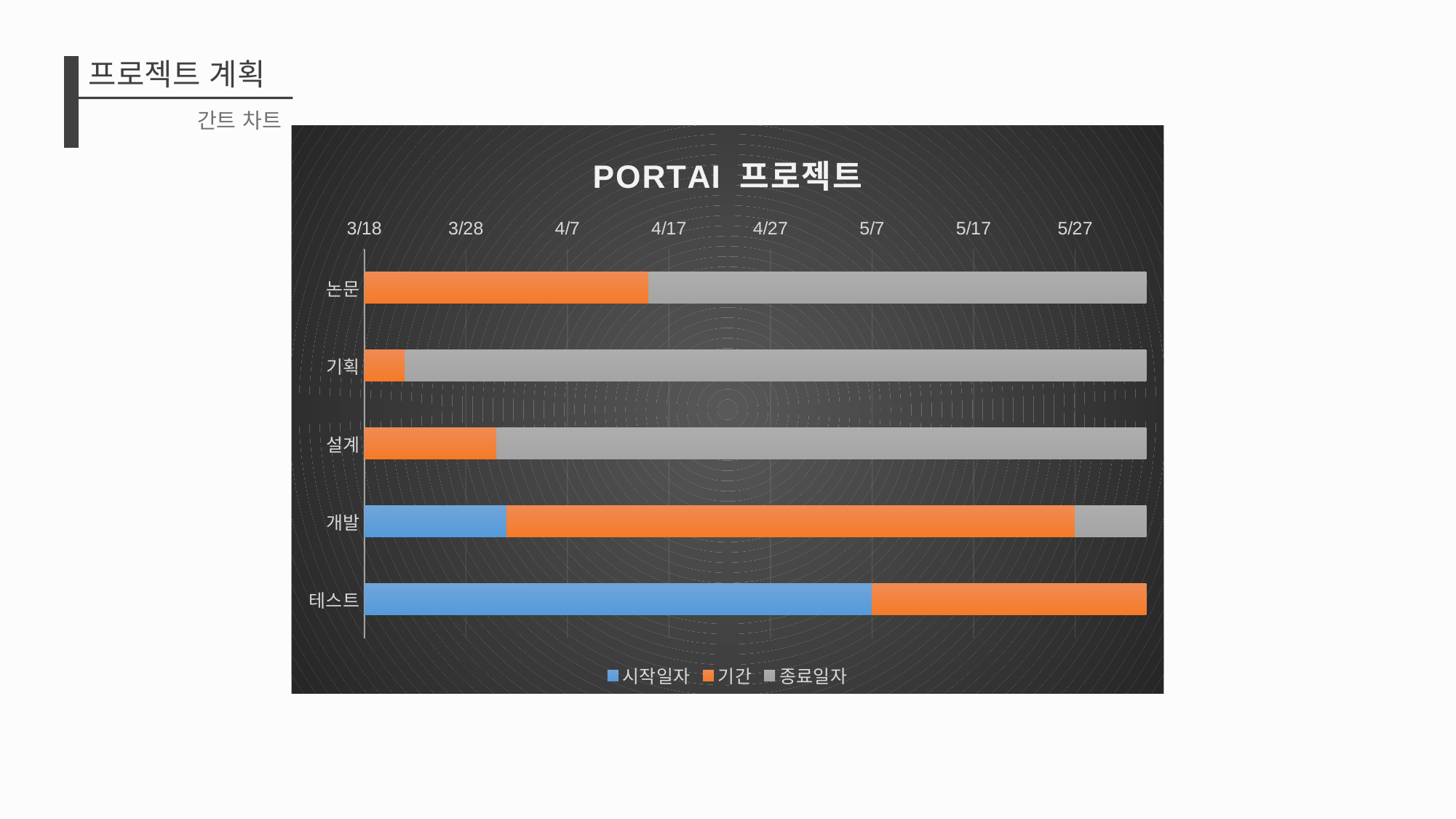

프로젝트 계획

간트 차트

### Chart: PORTAI 프로젝트

| Category | 시작일자 | 기간 | 종료일자 |
|---|---|---|---|
| 논문 | 43542.0 | 28.0 | 43570.0 |
| 기획 | 43529.0 | 17.0 | 43546.0 |
| 설계 | 43542.0 | 13.0 | 43555.0 |
| 개발 | 43556.0 | 56.0 | 43612.0 |
| 테스트 | 43592.0 | 28.0 | 43619.0 |